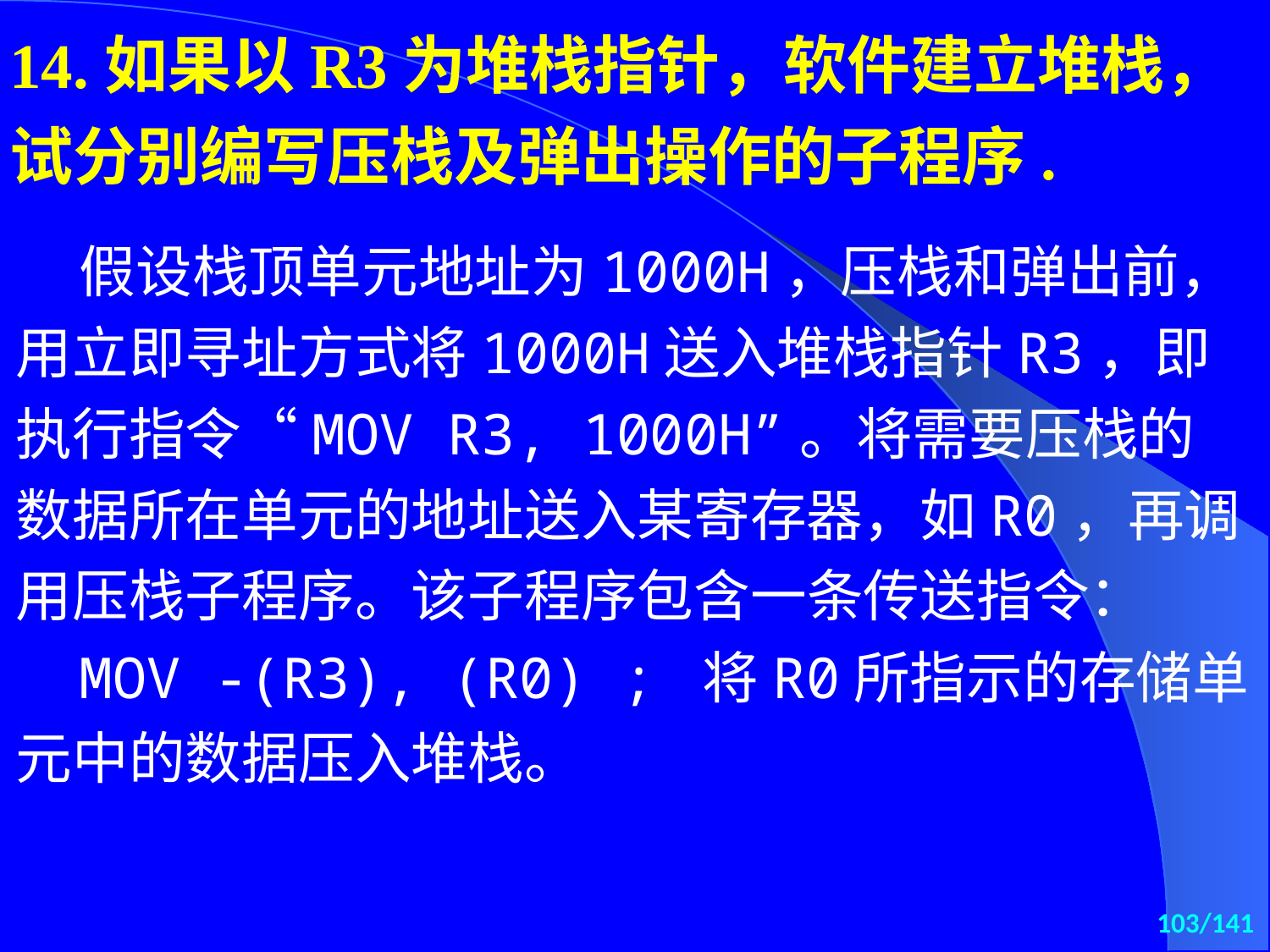

14.如果以R3为堆栈指针，软件建立堆栈，试分别编写压栈及弹出操作的子程序.
假设栈顶单元地址为1000H，压栈和弹出前，用立即寻址方式将1000H送入堆栈指针R3，即执行指令“MOV R3, 1000H”。将需要压栈的数据所在单元的地址送入某寄存器，如R0，再调用压栈子程序。该子程序包含一条传送指令：
MOV -(R3), (R0) ; 将R0所指示的存储单元中的数据压入堆栈。
103/141